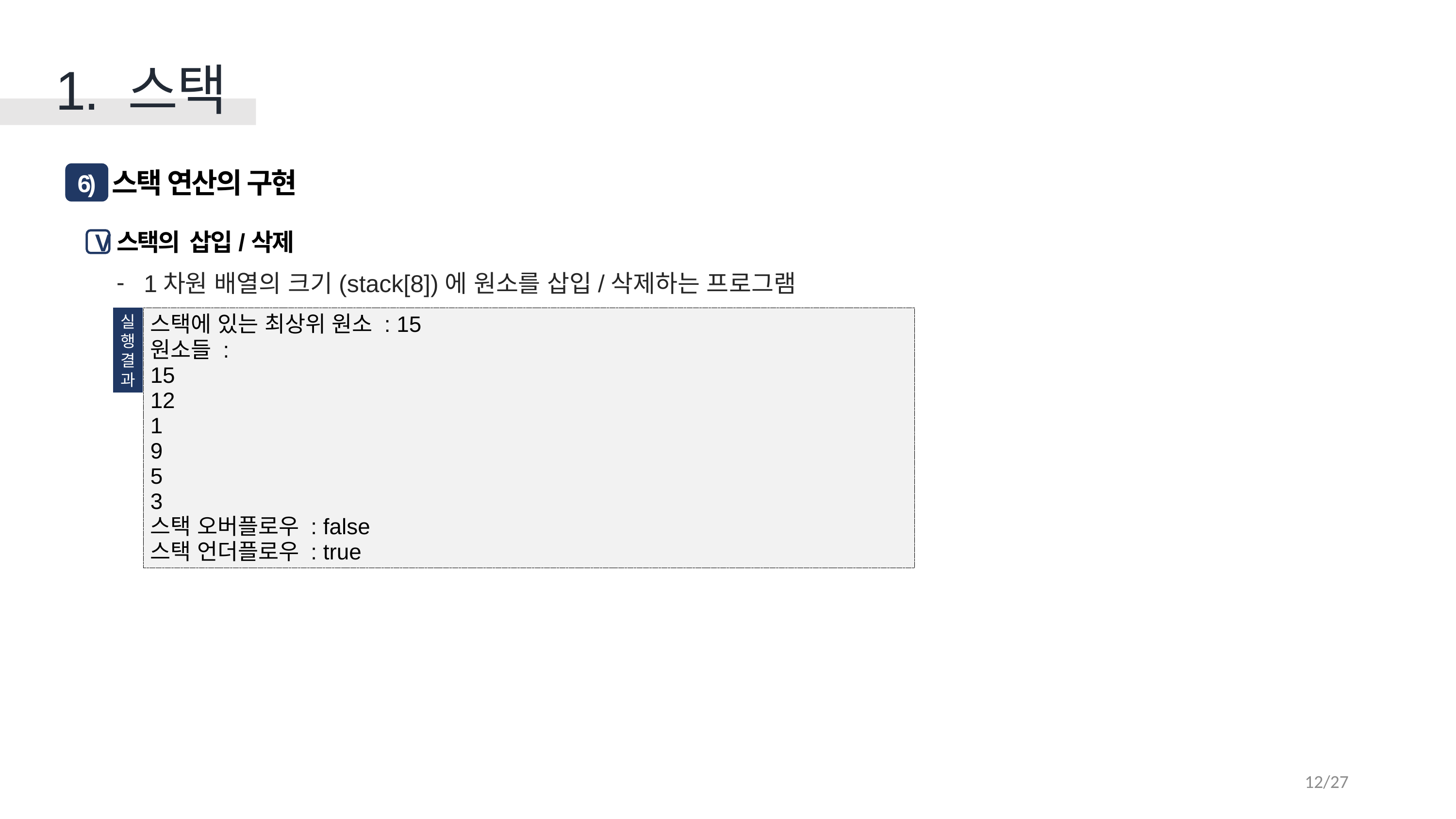

1. 스택

스택 연산의 구현
6)
스택의  삽입/삭제

1차원 배열의 크기(stack[8])에 원소를 삽입/삭제하는 프로그램
V
실
행
결
과
스택에 있는 최상위 원소 : 15
원소들 :
15
12
1
9
5
3
스택 오버플로우 : false
스택 언더플로우 : true
12/27